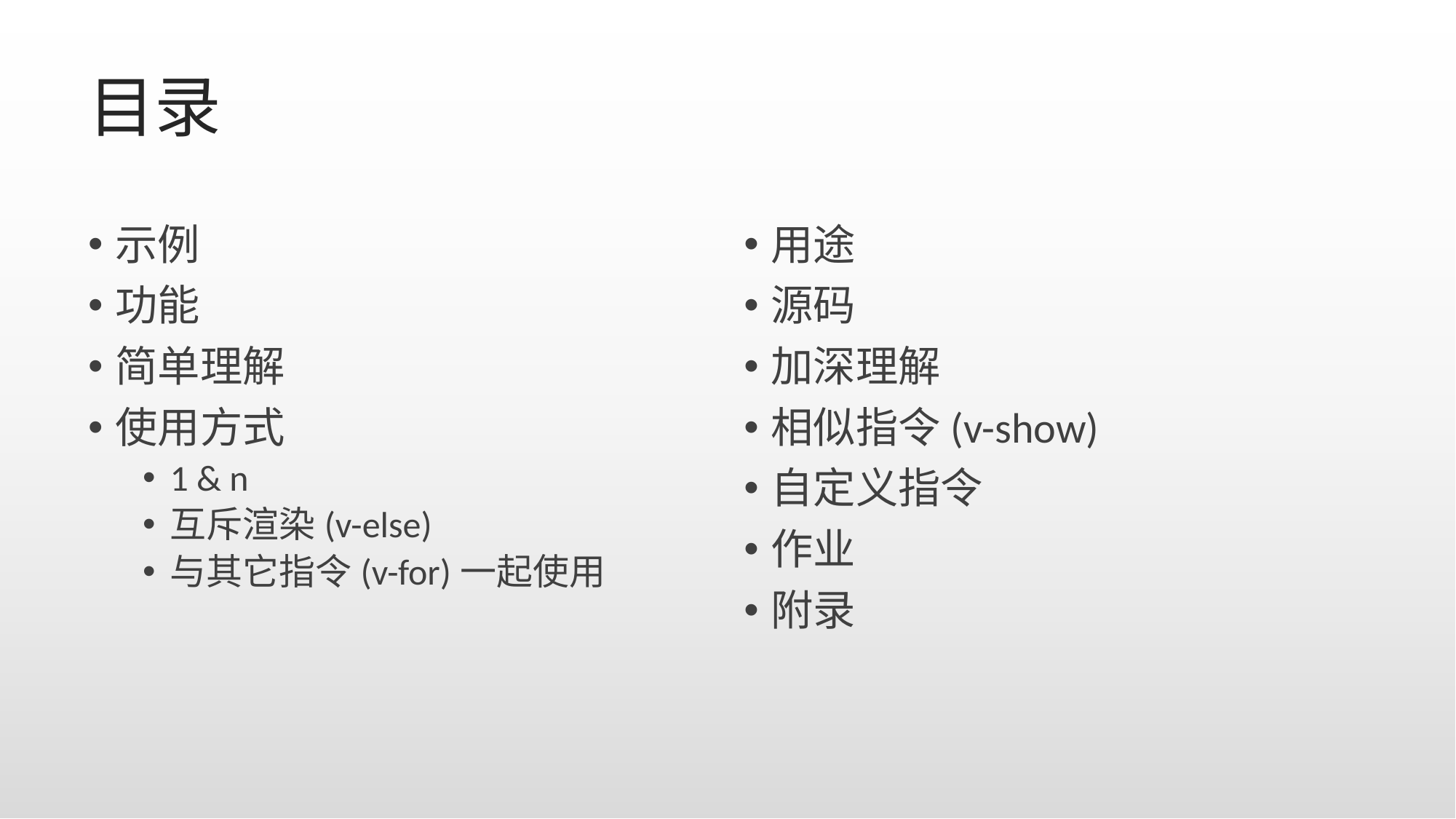

# 目录
示例
功能
简单理解
使用方式
1 & n
互斥渲染(v-else)
与其它指令(v-for)一起使用
用途
源码
加深理解
相似指令(v-show)
自定义指令
作业
附录